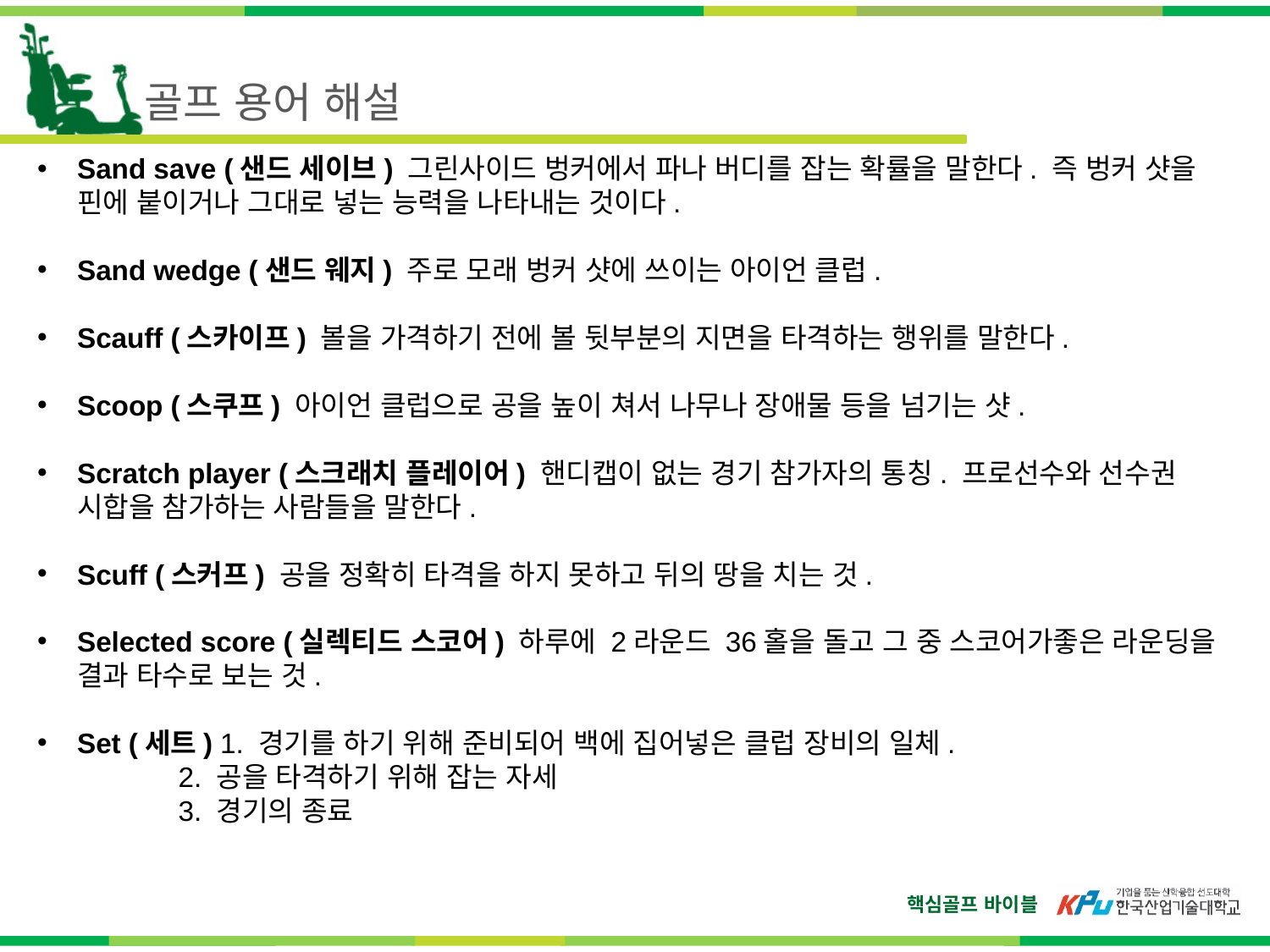

골프 용어 해설

Sand save (샌드 세이브) 그린사이드 벙커에서 파나 버디를 잡는 확률을 말한다. 즉 벙커 샷을 핀에 붙이거나 그대로 넣는 능력을 나타내는 것이다.

Sand wedge (샌드 웨지) 주로 모래 벙커 샷에 쓰이는 아이언 클럽.

Scauff (스카이프) 볼을 가격하기 전에 볼 뒷부분의 지면을 타격하는 행위를 말한다.

Scoop (스쿠프) 아이언 클럽으로 공을 높이 쳐서 나무나 장애물 등을 넘기는 샷.

Scratch player (스크래치 플레이어) 핸디캡이 없는 경기 참가자의 통칭. 프로선수와 선수권 시합을 참가하는 사람들을 말한다.

Scuff (스커프) 공을 정확히 타격을 하지 못하고 뒤의 땅을 치는 것.

Selected score (실렉티드 스코어) 하루에 2라운드 36홀을 돌고 그 중 스코어가좋은 라운딩을 결과 타수로 보는 것.

Set (세트) 1. 경기를 하기 위해 준비되어 백에 집어넣은 클럽 장비의 일체.
                  2. 공을 타격하기 위해 잡는 자세
                  3. 경기의 종료